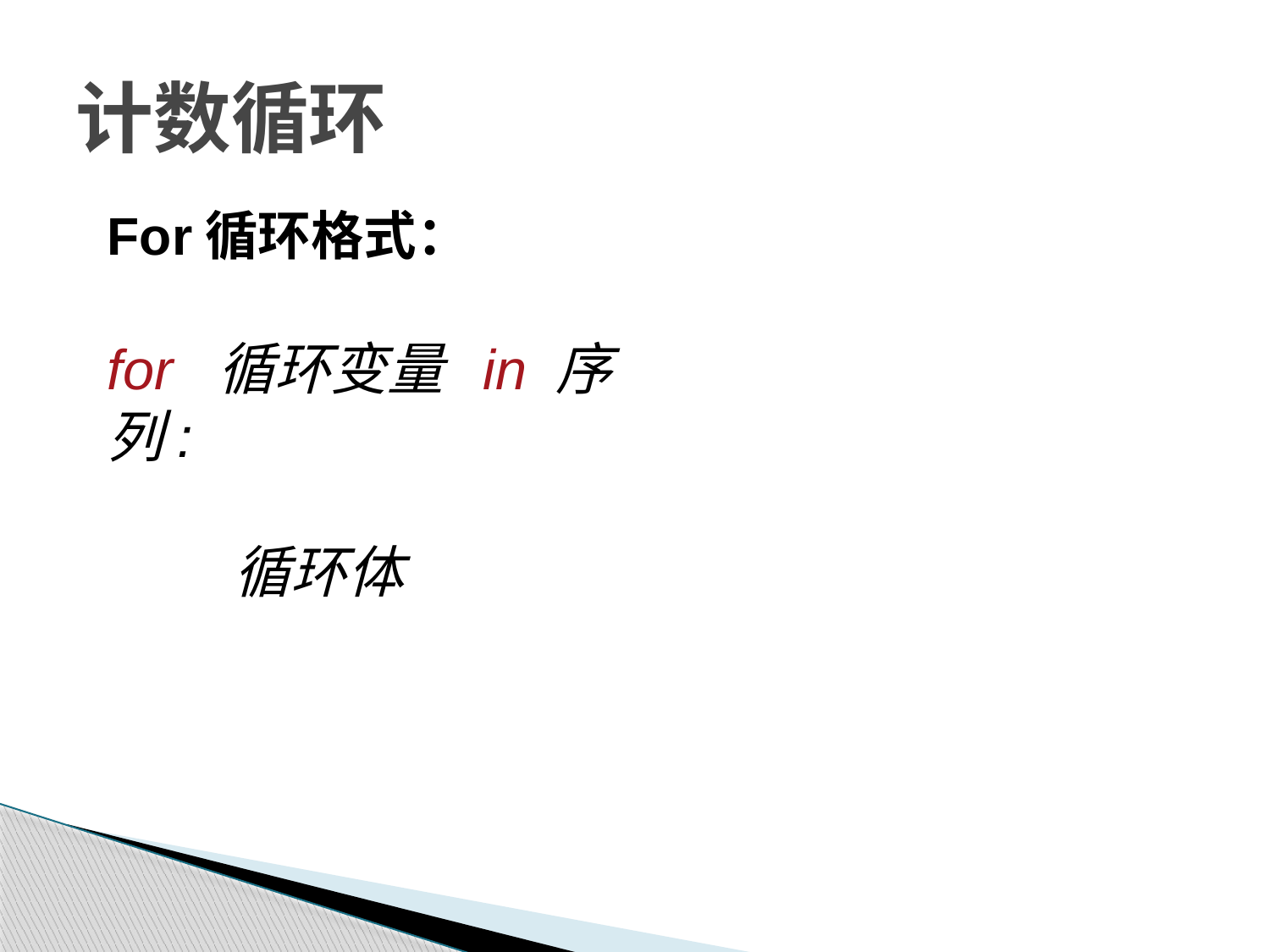

# 计数循环
For循环格式：

for  循环变量  in 序列:

	循环体